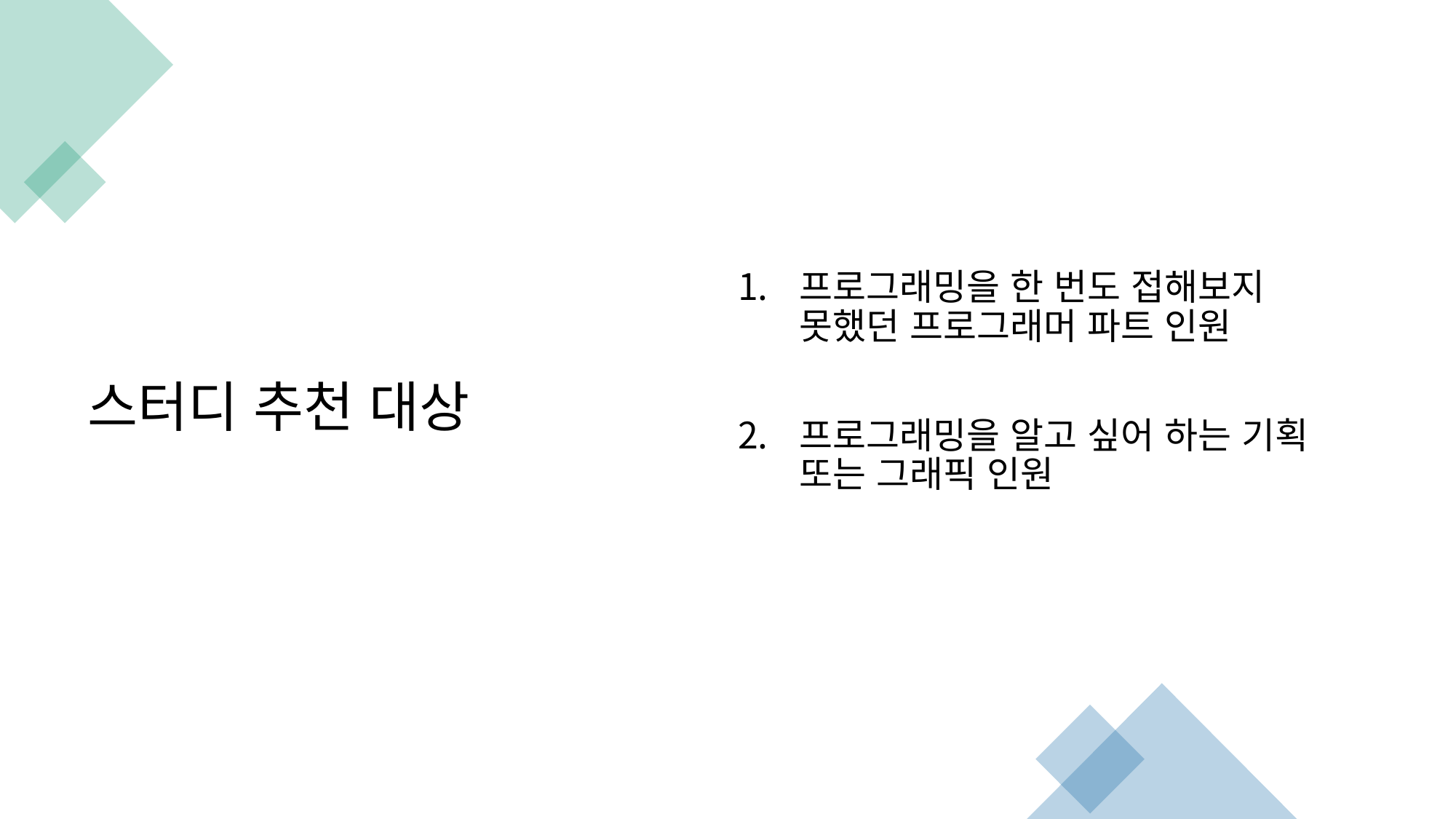

# 스터디 추천 대상
프로그래밍을 한 번도 접해보지 못했던 프로그래머 파트 인원

프로그래밍을 알고 싶어 하는 기획 또는 그래픽 인원